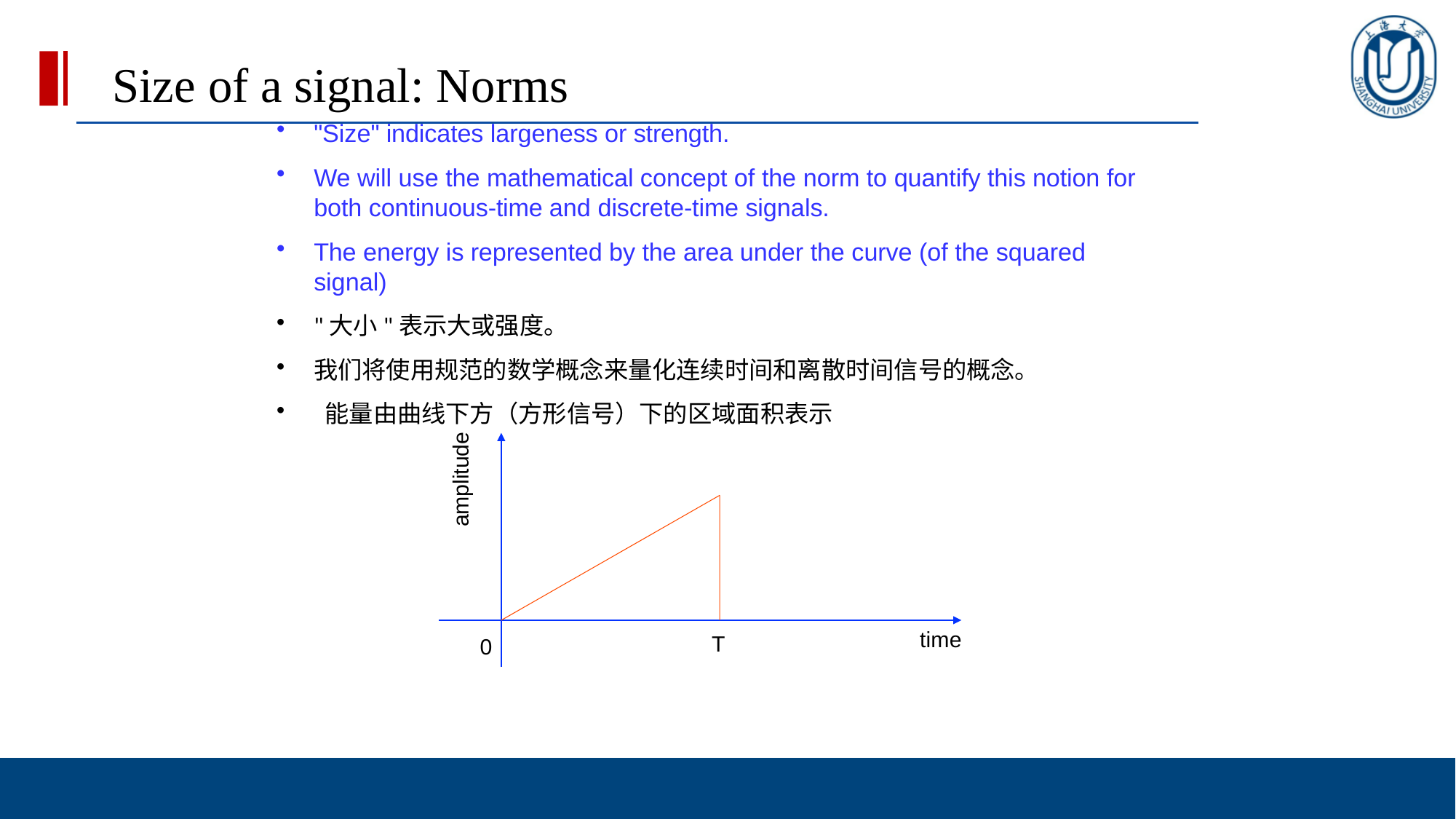

# Size of a signal: Norms
"Size" indicates largeness or strength.
We will use the mathematical concept of the norm to quantify this notion for  both continuous-time and discrete-time signals.
The energy is represented by the area under the curve (of the squared  signal)
"大小"表示大或强度。
我们将使用规范的数学概念来量化连续时间和离散时间信号的概念。
 能量由曲线下方（方形信号）下的区域面积表示

amplitude

time
T
0